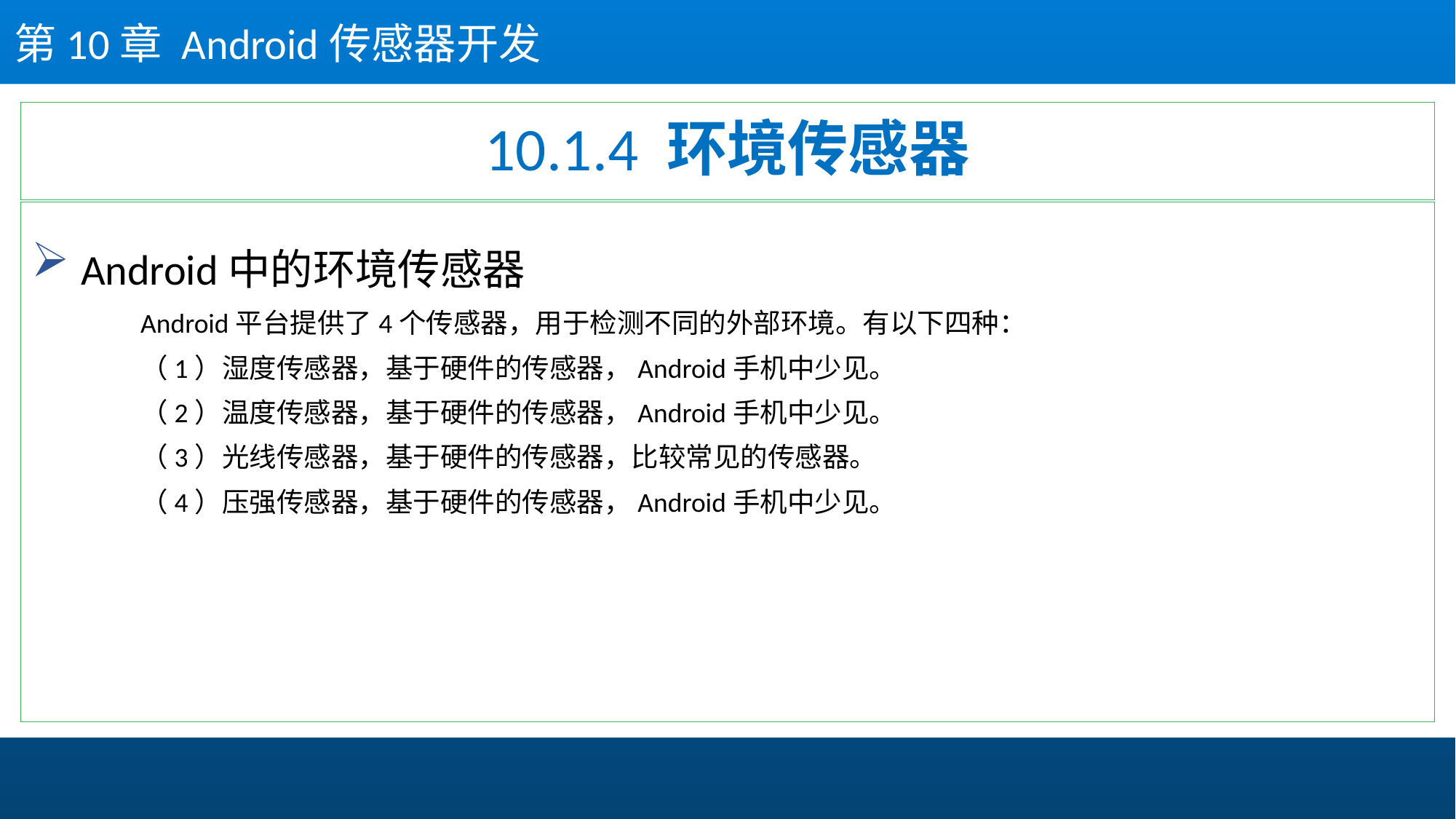

第10章 Android传感器开发

# 10.1.4 环境传感器
 Android中的环境传感器
 	Android平台提供了4个传感器，用于检测不同的外部环境。有以下四种：
	（1）湿度传感器，基于硬件的传感器，Android手机中少见。
	（2）温度传感器，基于硬件的传感器，Android手机中少见。
	（3）光线传感器，基于硬件的传感器，比较常见的传感器。
	（4）压强传感器，基于硬件的传感器，Android手机中少见。